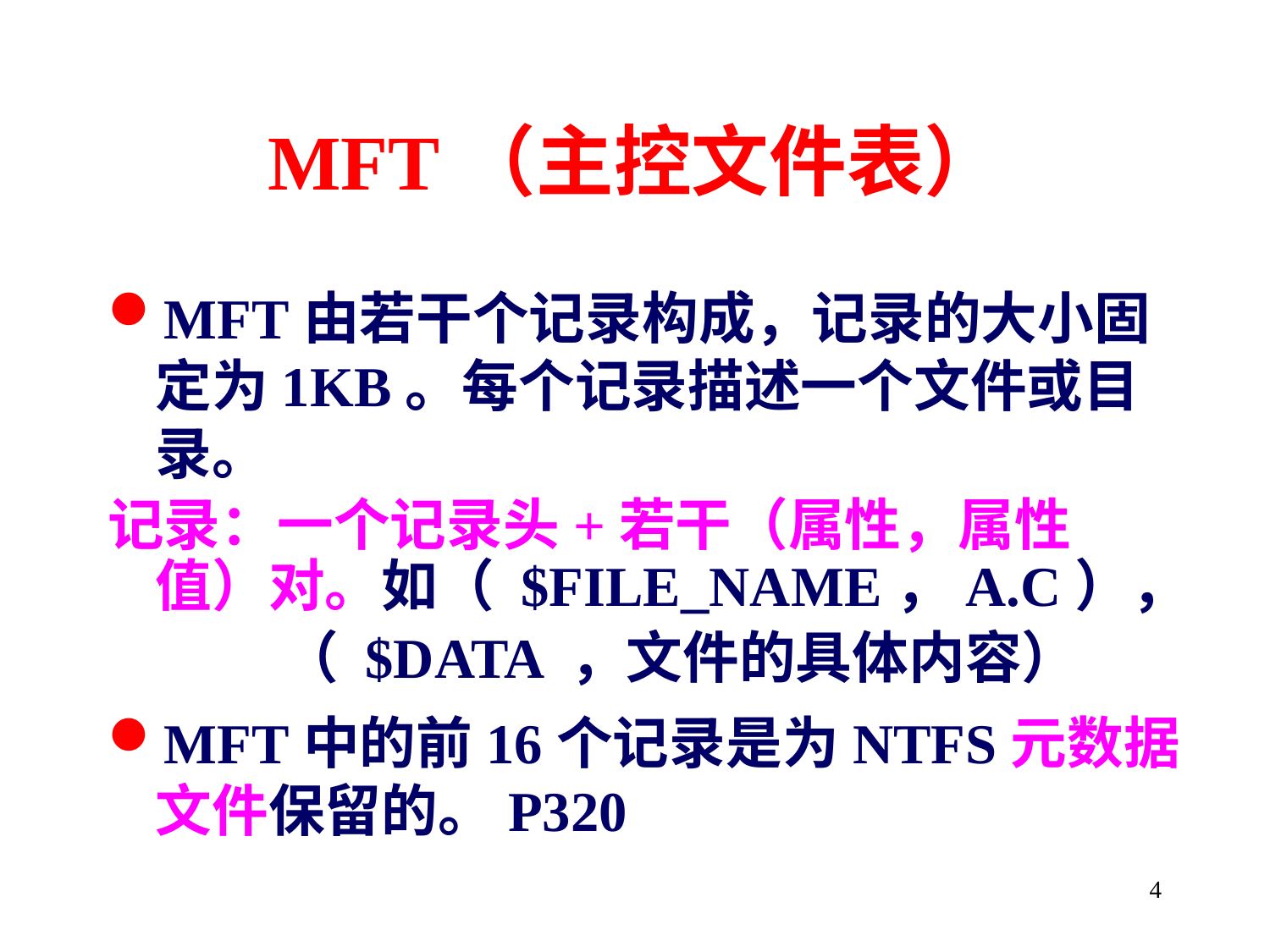

# MFT（主控文件表）
MFT由若干个记录构成，记录的大小固定为1KB。每个记录描述一个文件或目录。
记录：一个记录头+若干（属性，属性值）对。如（ $FILE_NAME，A.C），
     	（ $DATA ，文件的具体内容）
MFT中的前16个记录是为NTFS元数据文件保留的。P320
4